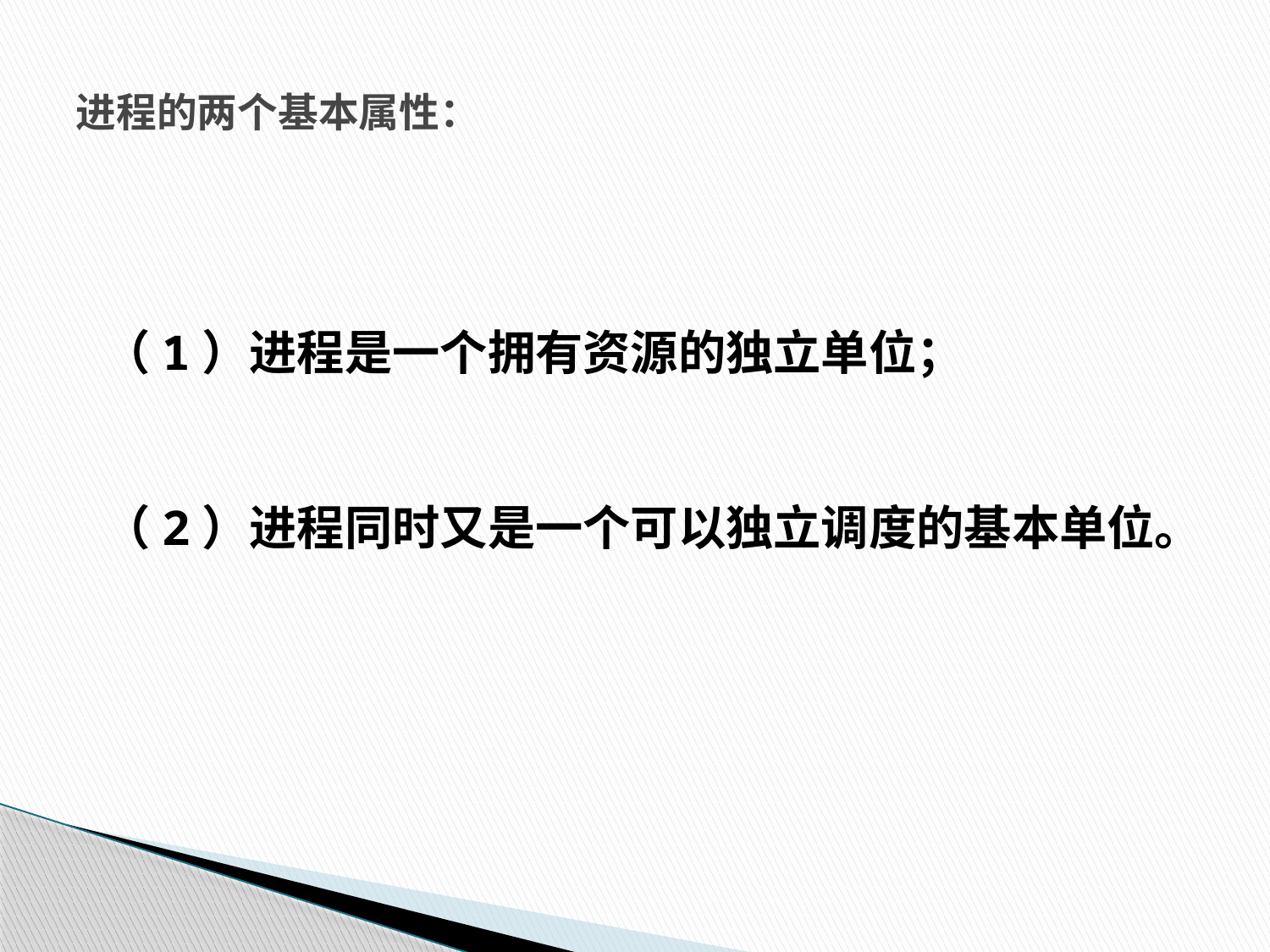

# 进程的两个基本属性：
（1）进程是一个拥有资源的独立单位；

（2）进程同时又是一个可以独立调度的基本单位。